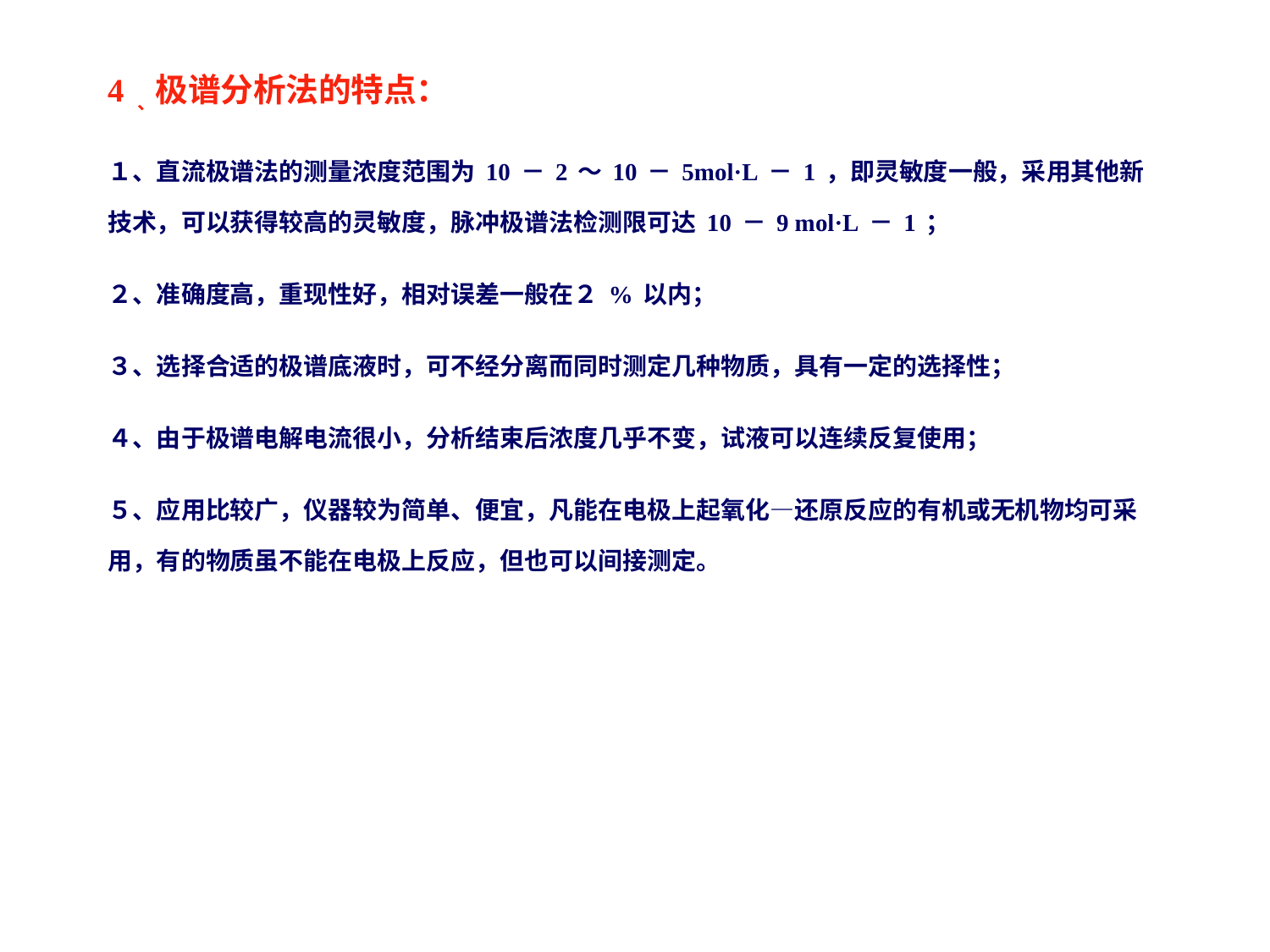

4、极谱分析法的特点：
１、直流极谱法的测量浓度范围为10－2～10－5mol·L－1，即灵敏度一般，采用其他新技术，可以获得较高的灵敏度，脉冲极谱法检测限可达10－9 mol·L－1；
２、准确度高，重现性好，相对误差一般在２%以内；
３、选择合适的极谱底液时，可不经分离而同时测定几种物质，具有一定的选择性；
４、由于极谱电解电流很小，分析结束后浓度几乎不变，试液可以连续反复使用；
５、应用比较广，仪器较为简单、便宜，凡能在电极上起氧化―还原反应的有机或无机物均可采用，有的物质虽不能在电极上反应，但也可以间接测定。